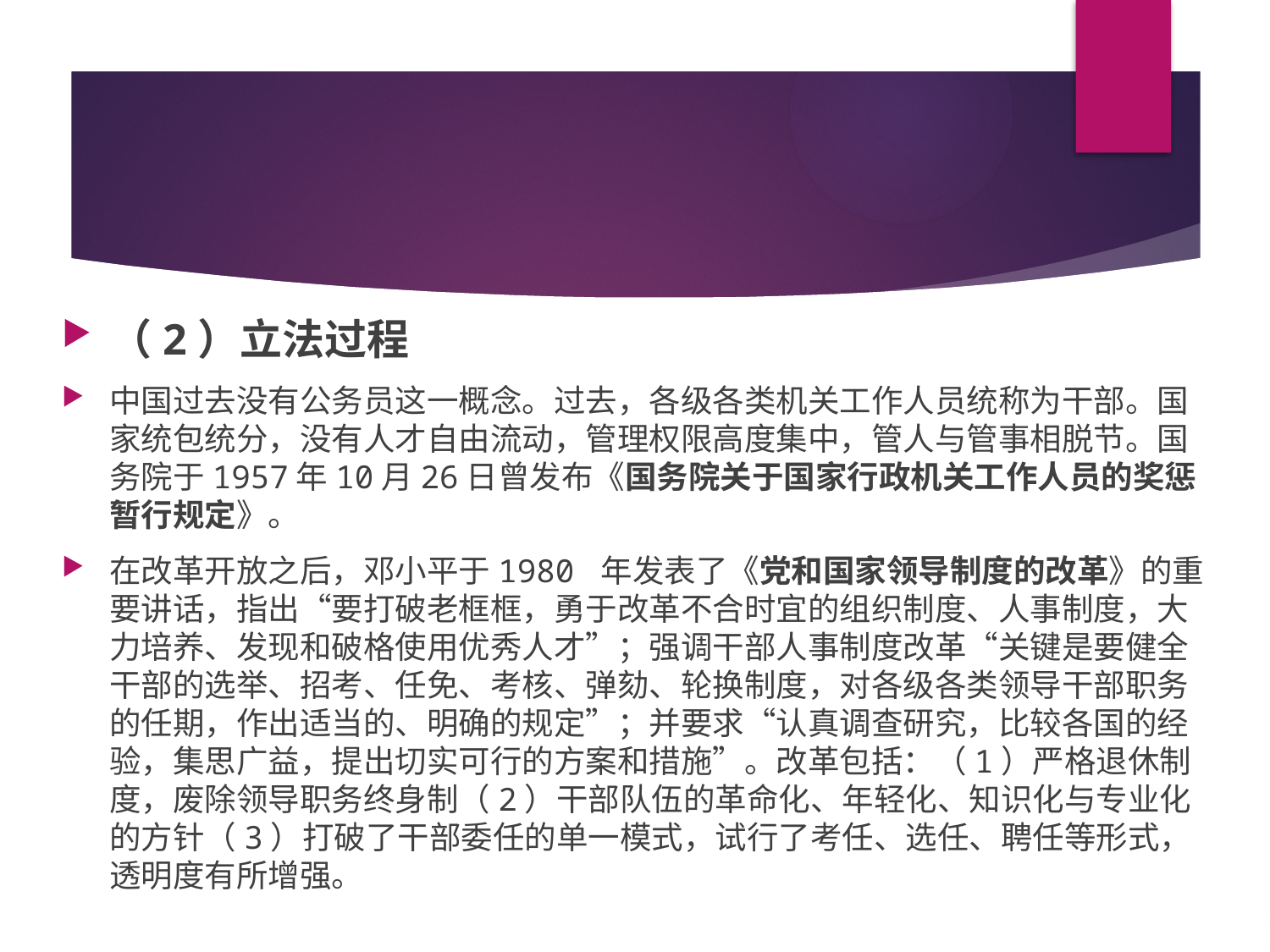

#
（2）立法过程
中国过去没有公务员这一概念。过去，各级各类机关工作人员统称为干部。国家统包统分，没有人才自由流动，管理权限高度集中，管人与管事相脱节。国务院于1957年10月26日曾发布《国务院关于国家行政机关工作人员的奖惩暂行规定》。
在改革开放之后，邓小平于1980 年发表了《党和国家领导制度的改革》的重要讲话，指出“要打破老框框，勇于改革不合时宜的组织制度、人事制度，大力培养、发现和破格使用优秀人才”；强调干部人事制度改革“关键是要健全干部的选举、招考、任免、考核、弹劾、轮换制度，对各级各类领导干部职务的任期，作出适当的、明确的规定”；并要求“认真调查研究，比较各国的经验，集思广益，提出切实可行的方案和措施”。改革包括：（1）严格退休制度，废除领导职务终身制（2）干部队伍的革命化、年轻化、知识化与专业化的方针（3）打破了干部委任的单一模式，试行了考任、选任、聘任等形式，透明度有所增强。